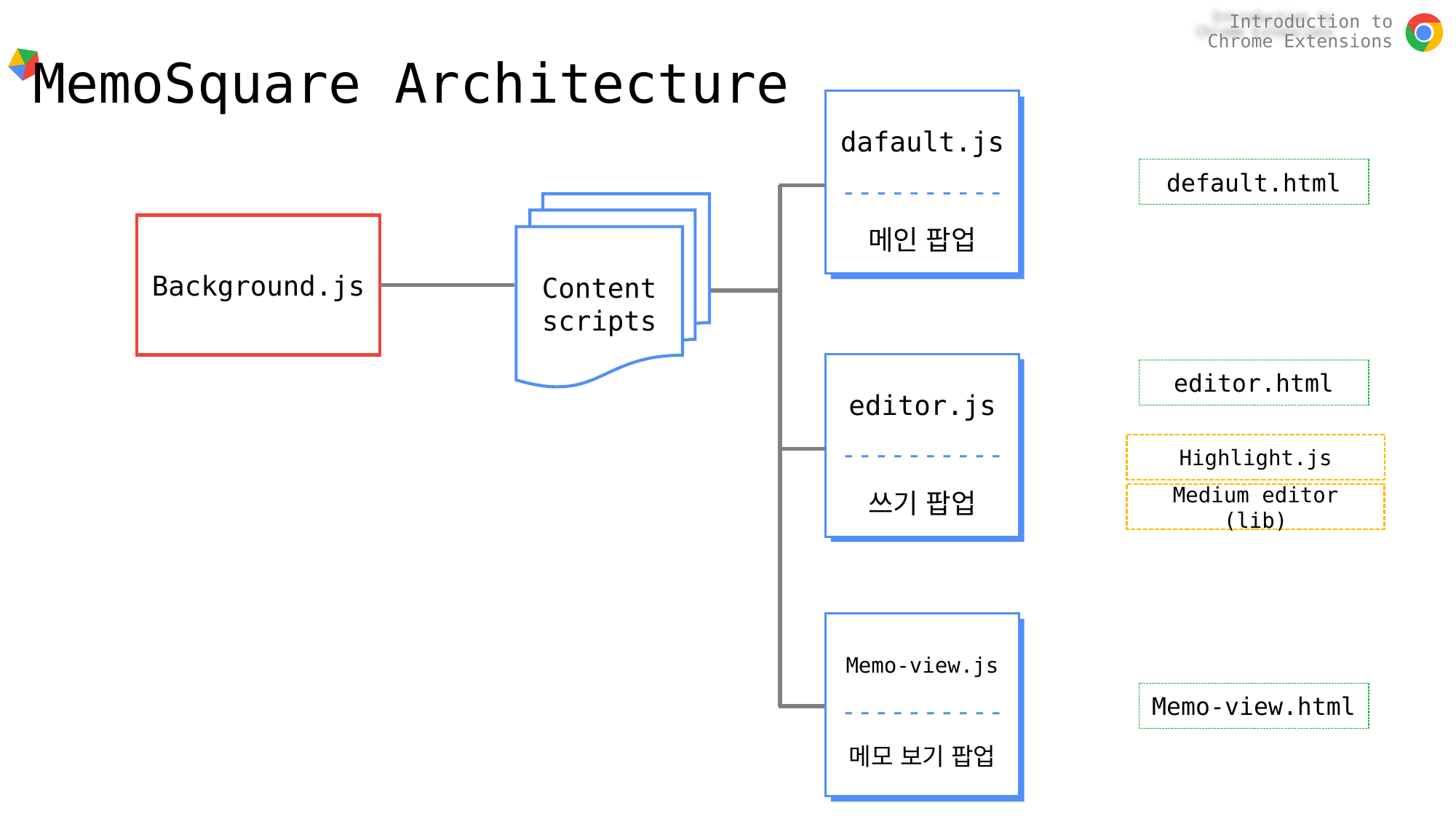

# MemoSquare Architecture

dafault.js
----------
메인 팝업

default.html
Content scripts
Background.js

editor.js
----------
쓰기 팝업

editor.html
Highlight.js

Medium editor (lib)
Memo-view.js
----------
메모 보기 팝업

Memo-view.html